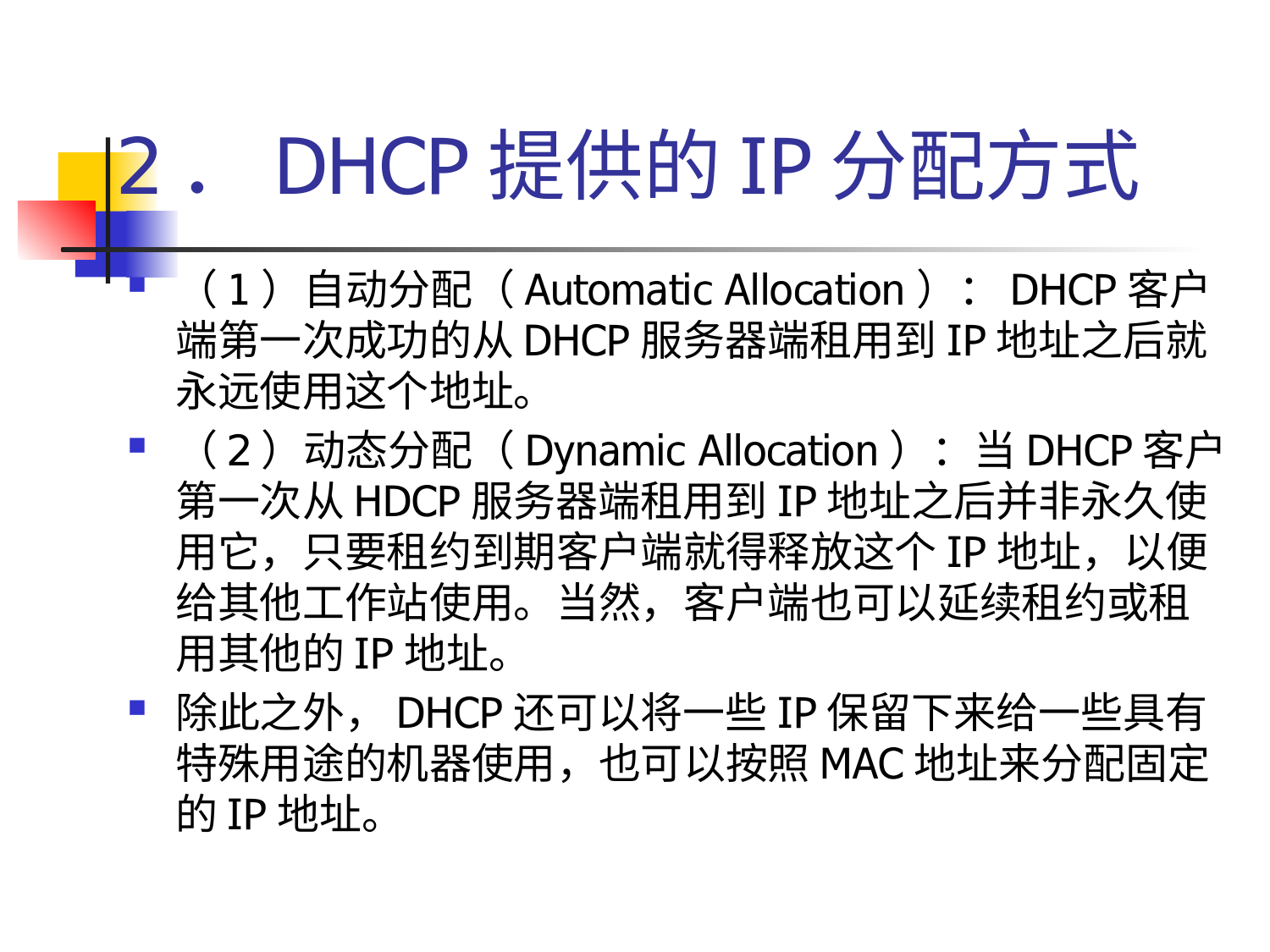

# 2．DHCP提供的IP分配方式
（1）自动分配（Automatic Allocation）：DHCP客户端第一次成功的从DHCP服务器端租用到IP地址之后就永远使用这个地址。
（2）动态分配（Dynamic Allocation）：当DHCP客户第一次从HDCP服务器端租用到IP地址之后并非永久使用它，只要租约到期客户端就得释放这个IP地址，以便给其他工作站使用。当然，客户端也可以延续租约或租用其他的IP地址。
除此之外，DHCP还可以将一些IP保留下来给一些具有特殊用途的机器使用，也可以按照MAC地址来分配固定的IP地址。